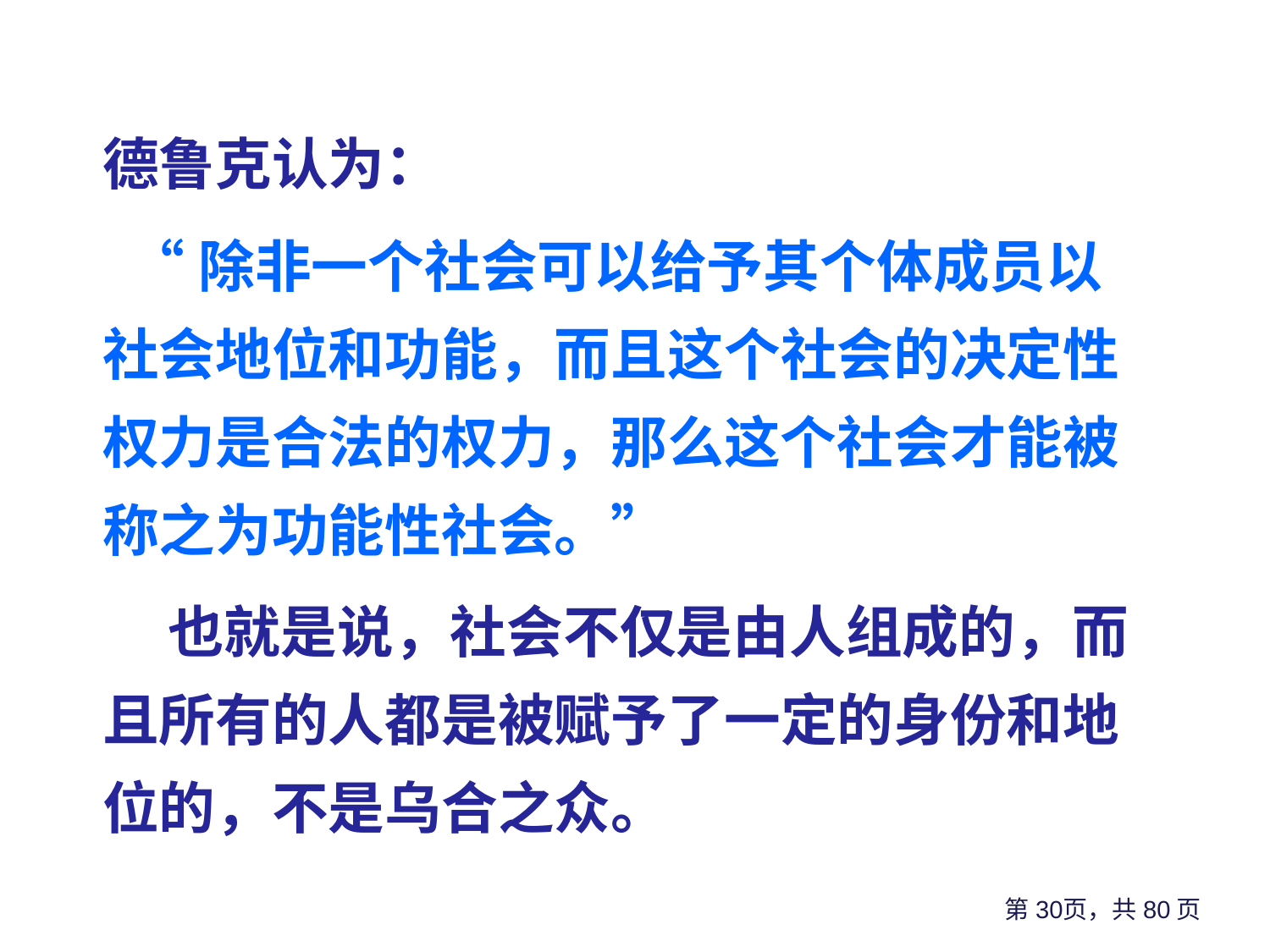

德鲁克认为：
  “除非一个社会可以给予其个体成员以社会地位和功能，而且这个社会的决定性权力是合法的权力，那么这个社会才能被称之为功能性社会。”
    也就是说，社会不仅是由人组成的，而且所有的人都是被赋予了一定的身份和地位的，不是乌合之众。
第30页，共80页